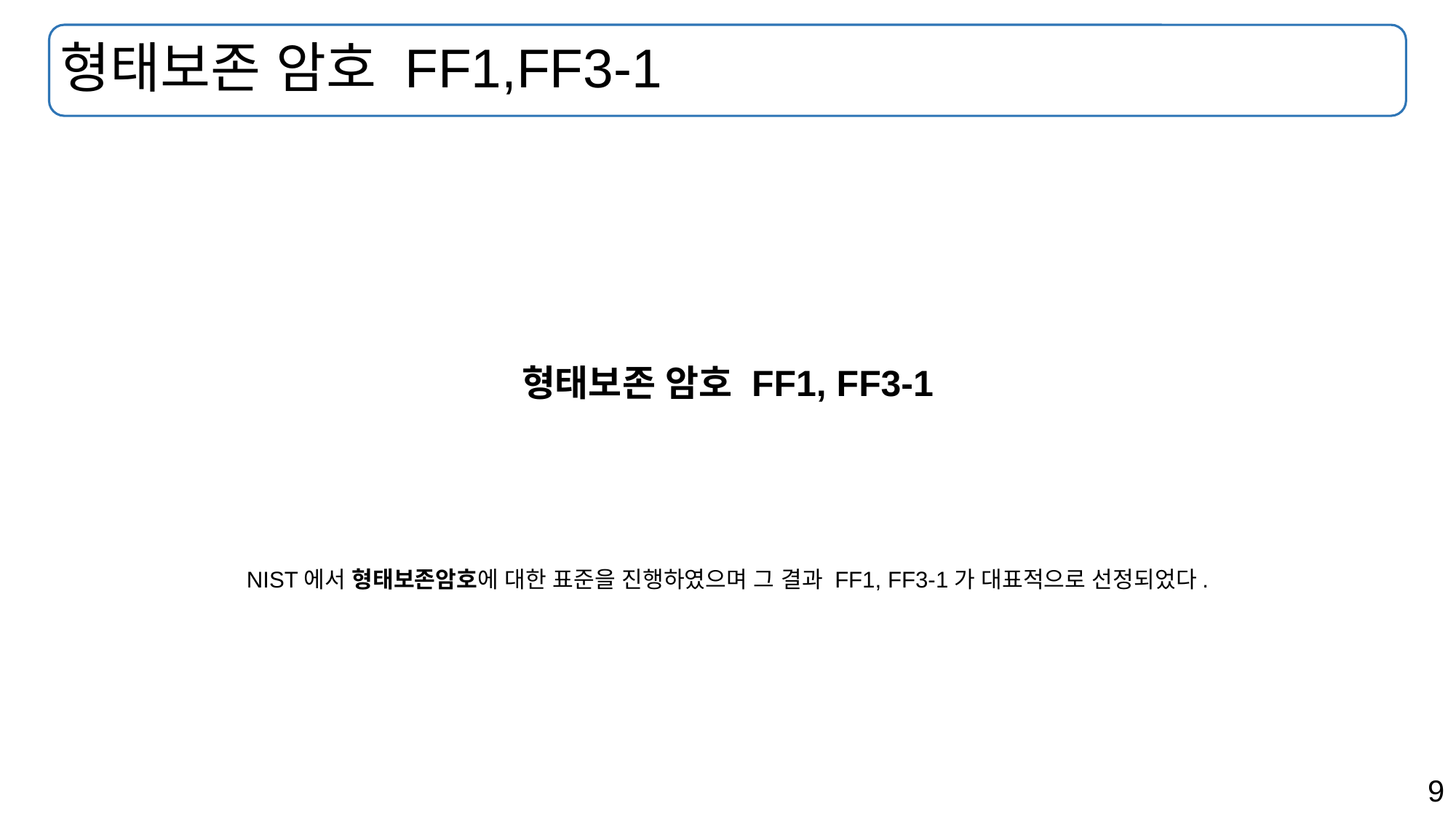

# 형태보존 암호 FF1,FF3-1
형태보존 암호 FF1, FF3-1
NIST에서 형태보존암호에 대한 표준을 진행하였으며 그 결과 FF1, FF3-1가 대표적으로 선정되었다.